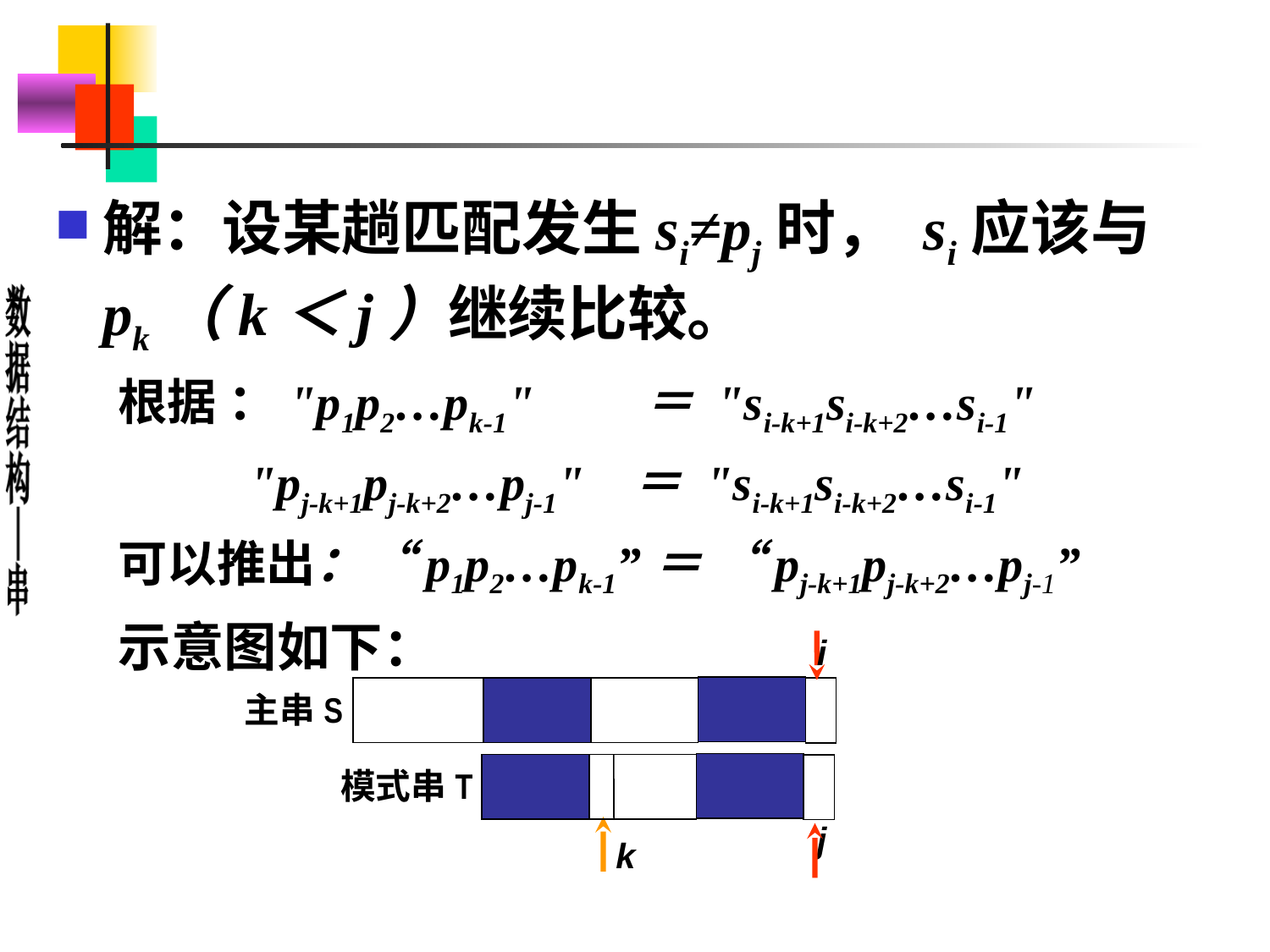

#
解：设某趟匹配发生si≠pj时， si应该与pk（k＜j）继续比较。
根据 ："p1p2…pk-1"        ＝ "si-k+1si-k+2…si-1"
      "pj-k+1pj-k+2…pj-1"   ＝ "si-k+1si-k+2…si-1"
可以推出：“p1p2…pk-1”＝ “pj-k+1pj-k+2…pj-1”
示意图如下：

i

主串S

模式串T
j

k